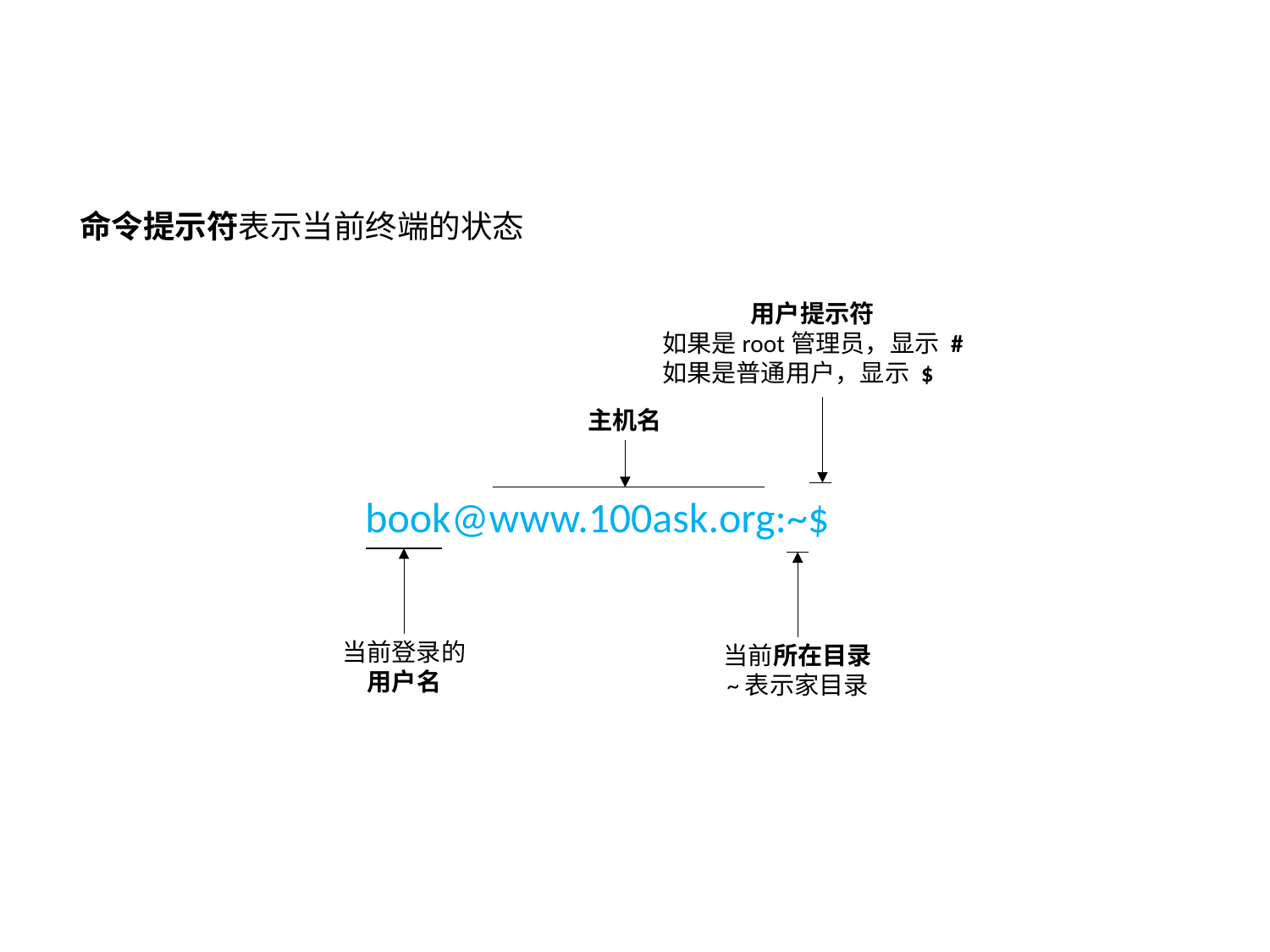

Linux命令的提示符
命令提示符表示当前终端的状态
用户提示符
如果是root管理员，显示 #
如果是普通用户，显示 $
主机名
book@www.100ask.org:~$
当前登录的
用户名
当前所在目录
~表示家目录